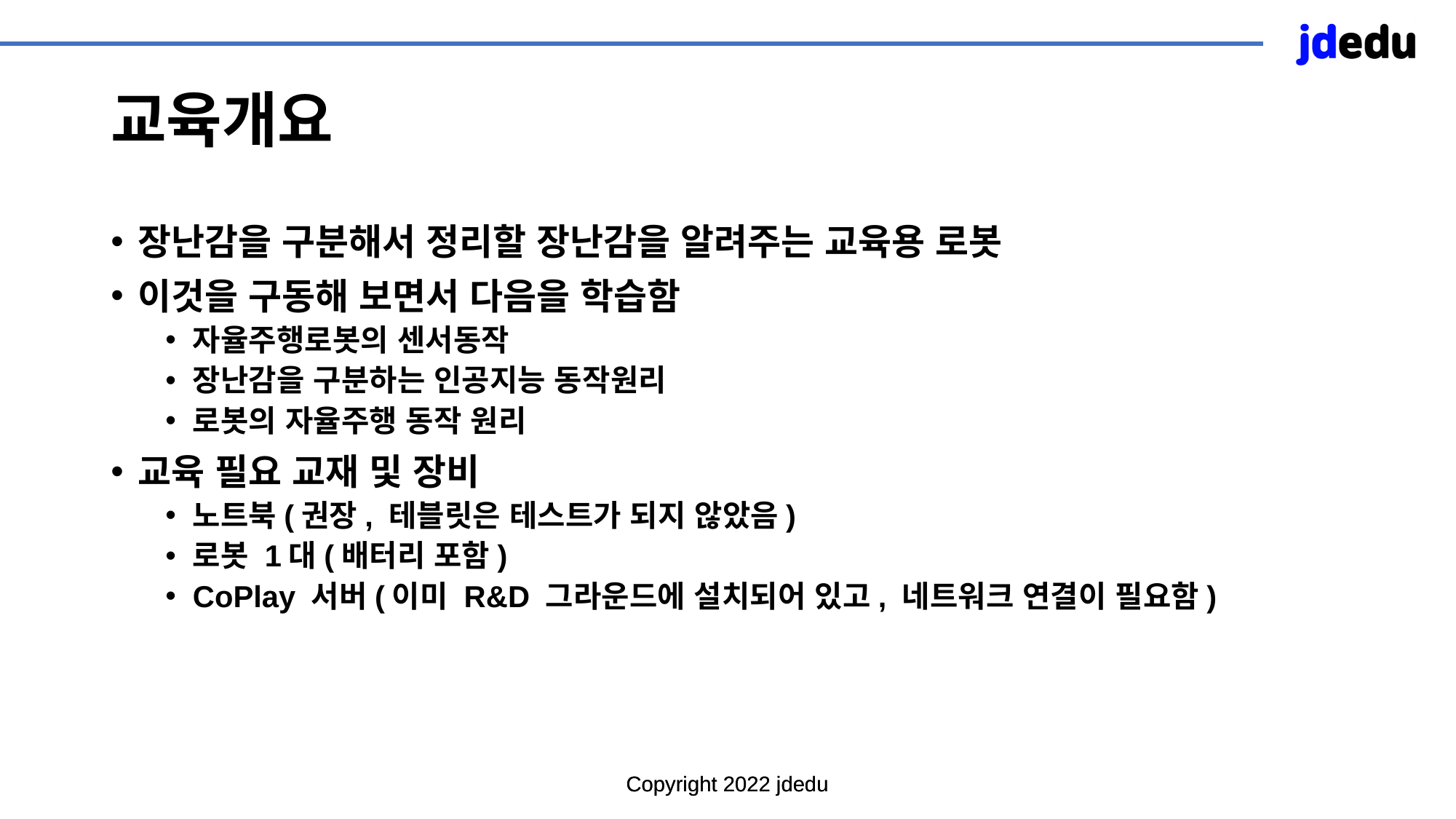

# 교육개요
장난감을 구분해서 정리할 장난감을 알려주는 교육용 로봇
이것을 구동해 보면서 다음을 학습함
자율주행로봇의 센서동작
장난감을 구분하는 인공지능 동작원리
로봇의 자율주행 동작 원리
교육 필요 교재 및 장비
노트북(권장, 테블릿은 테스트가 되지 않았음)
로봇 1대(배터리 포함)
CoPlay 서버(이미 R&D 그라운드에 설치되어 있고, 네트워크 연결이 필요함)